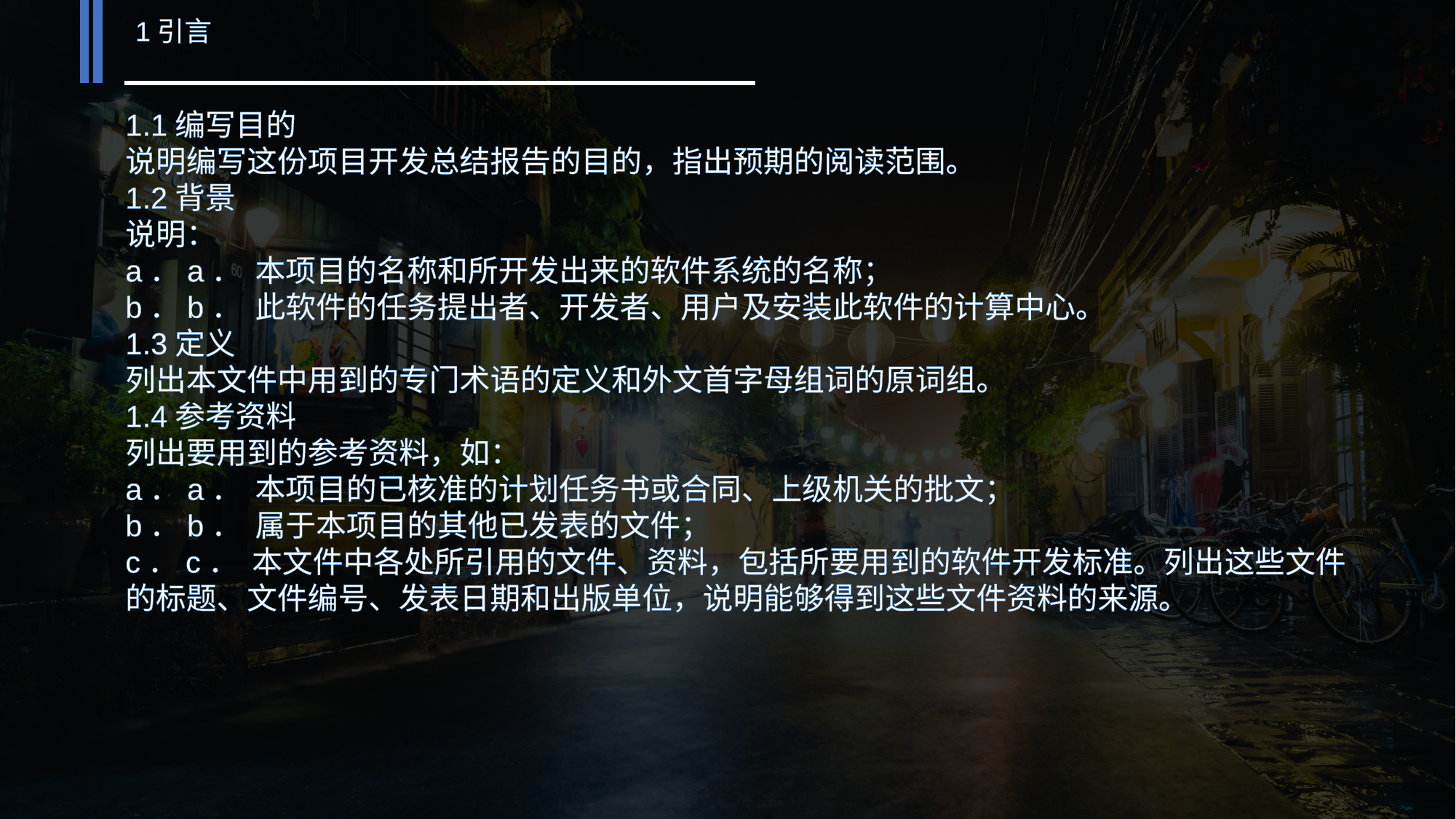

1引言
1.1编写目的
说明编写这份项目开发总结报告的目的，指出预期的阅读范围。
1.2背景
说明：
a．a．  本项目的名称和所开发出来的软件系统的名称；
b．b．  此软件的任务提出者、开发者、用户及安装此软件的计算中心。
1.3定义
列出本文件中用到的专门术语的定义和外文首字母组词的原词组。
1.4参考资料
列出要用到的参考资料，如：
a．a．  本项目的已核准的计划任务书或合同、上级机关的批文；
b．b．  属于本项目的其他已发表的文件；
c．c．  本文件中各处所引用的文件、资料，包括所要用到的软件开发标准。列出这些文件的标题、文件编号、发表日期和出版单位，说明能够得到这些文件资料的来源。